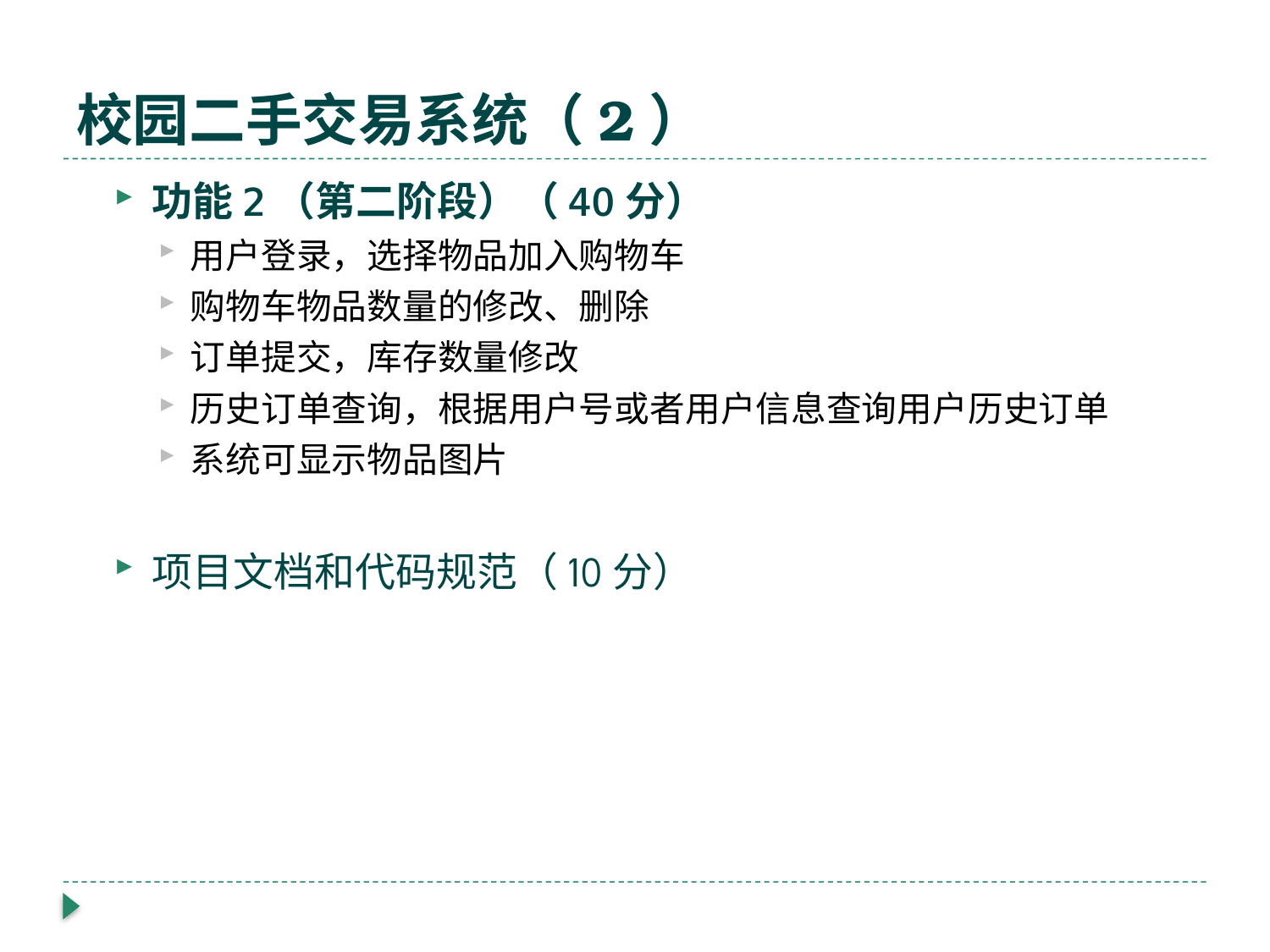

# 校园二手交易系统（2）
功能2（第二阶段）（40分）
用户登录，选择物品加入购物车
购物车物品数量的修改、删除
订单提交，库存数量修改
历史订单查询，根据用户号或者用户信息查询用户历史订单
系统可显示物品图片

项目文档和代码规范（10分）